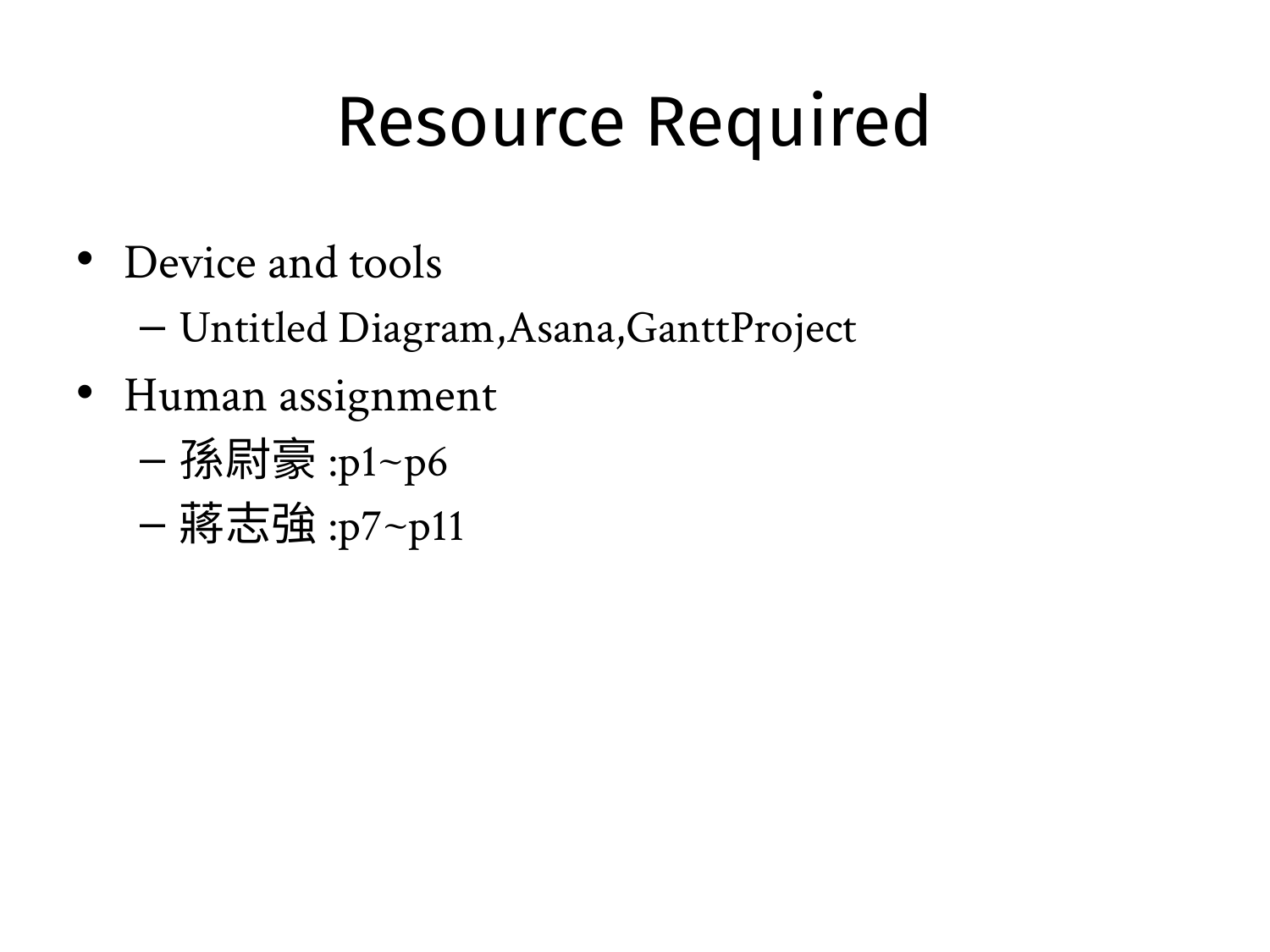

# Resource Required
Device and tools
Untitled Diagram,Asana,GanttProject
Human assignment
孫尉豪:p1~p6
蔣志強:p7~p11